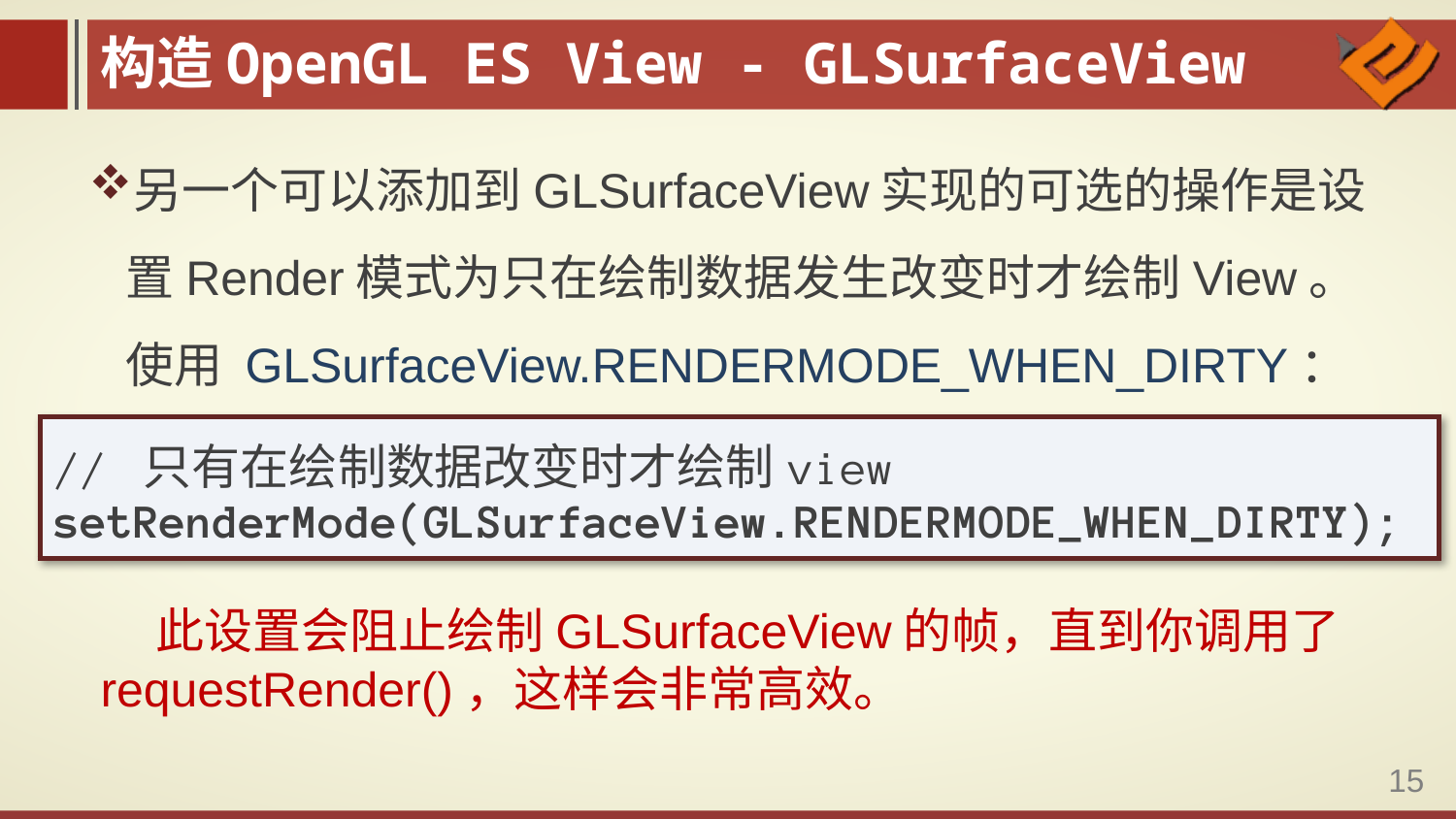

构造OpenGL ES View - GLSurfaceView
另一个可以添加到GLSurfaceView实现的可选的操作是设置Render模式为只在绘制数据发生改变时才绘制View。使用 GLSurfaceView.RENDERMODE_WHEN_DIRTY：
| // 只有在绘制数据改变时才绘制view setRenderMode(GLSurfaceView.RENDERMODE\_WHEN\_DIRTY); |
| --- |
    此设置会阻止绘制GLSurfaceView的帧，直到你调用了requestRender()，这样会非常高效。